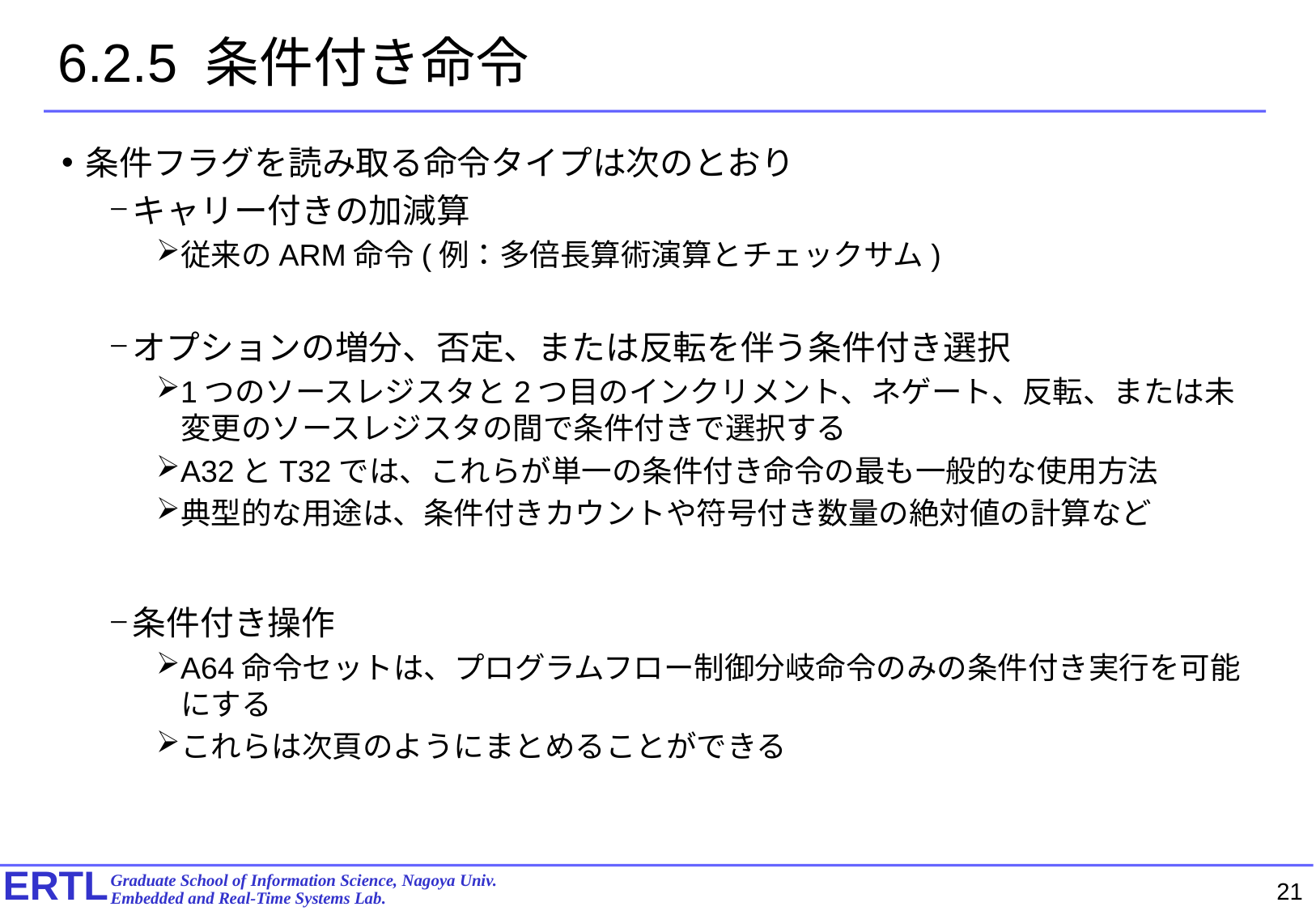

# 6.2.5 条件付き命令
条件フラグを読み取る命令タイプは次のとおり
キャリー付きの加減算
従来のARM命令(例：多倍長算術演算とチェックサム)

オプションの増分、否定、または反転を伴う条件付き選択
1つのソースレジスタと2つ目のインクリメント、ネゲート、反転、または未変更のソースレジスタの間で条件付きで選択する
A32とT32では、これらが単一の条件付き命令の最も一般的な使用方法
典型的な用途は、条件付きカウントや符号付き数量の絶対値の計算など

条件付き操作
A64命令セットは、プログラムフロー制御分岐命令のみの条件付き実行を可能にする
これらは次頁のようにまとめることができる

21